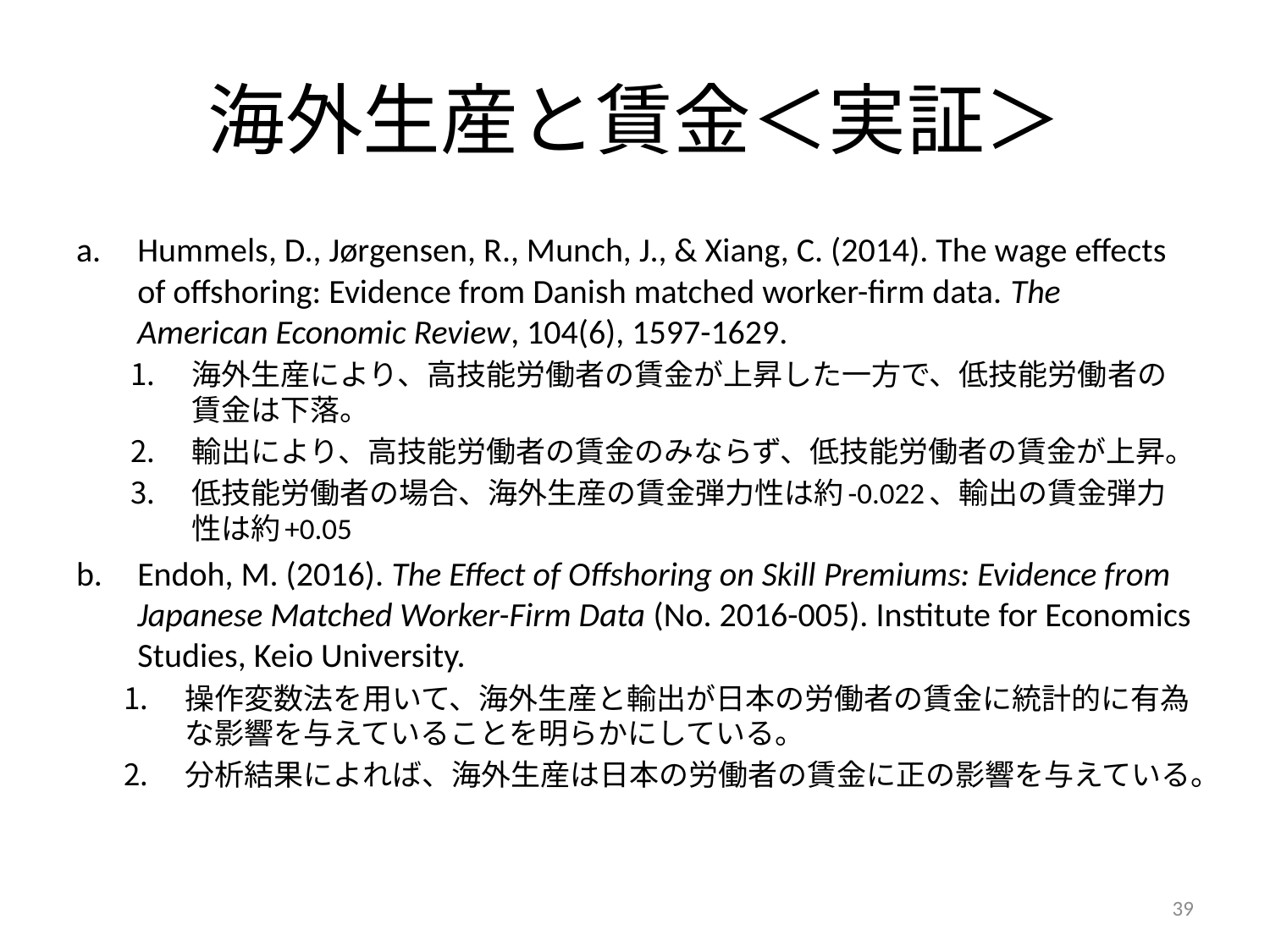

# 海外生産と賃金＜実証＞
Hummels, D., Jørgensen, R., Munch, J., & Xiang, C. (2014). The wage effects of offshoring: Evidence from Danish matched worker-firm data. The American Economic Review, 104(6), 1597-1629.
海外生産により、高技能労働者の賃金が上昇した一方で、低技能労働者の賃金は下落。
輸出により、高技能労働者の賃金のみならず、低技能労働者の賃金が上昇。
低技能労働者の場合、海外生産の賃金弾力性は約-0.022、輸出の賃金弾力性は約+0.05
Endoh, M. (2016). The Effect of Offshoring on Skill Premiums: Evidence from Japanese Matched Worker-Firm Data (No. 2016-005). Institute for Economics Studies, Keio University.
操作変数法を用いて、海外生産と輸出が日本の労働者の賃金に統計的に有為な影響を与えていることを明らかにしている。
分析結果によれば、海外生産は日本の労働者の賃金に正の影響を与えている。
39